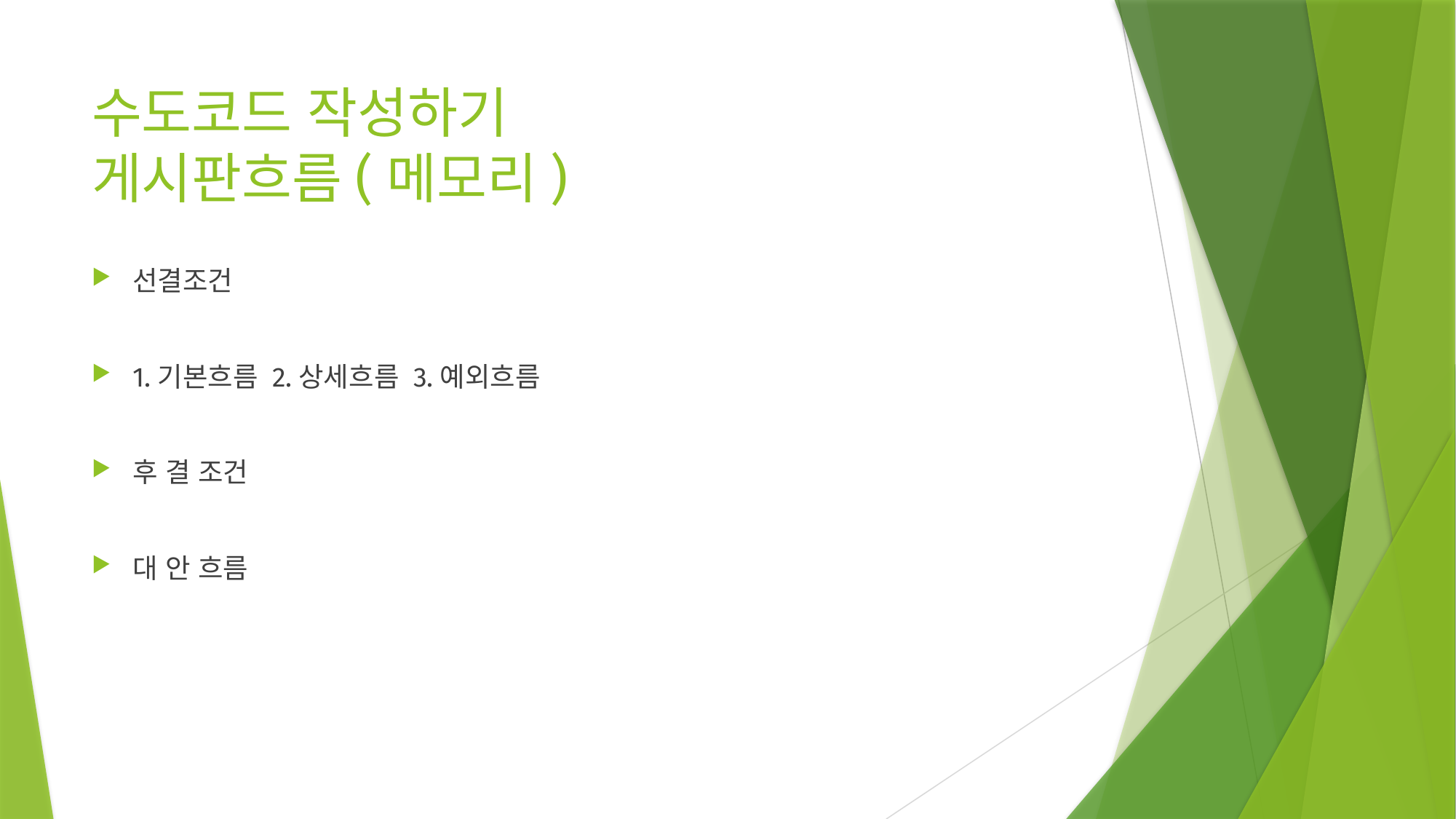

# 수도코드 작성하기 게시판흐름(메모리)
선결조건

1.기본흐름 2.상세흐름 3.예외흐름

후 결 조건

대 안 흐름